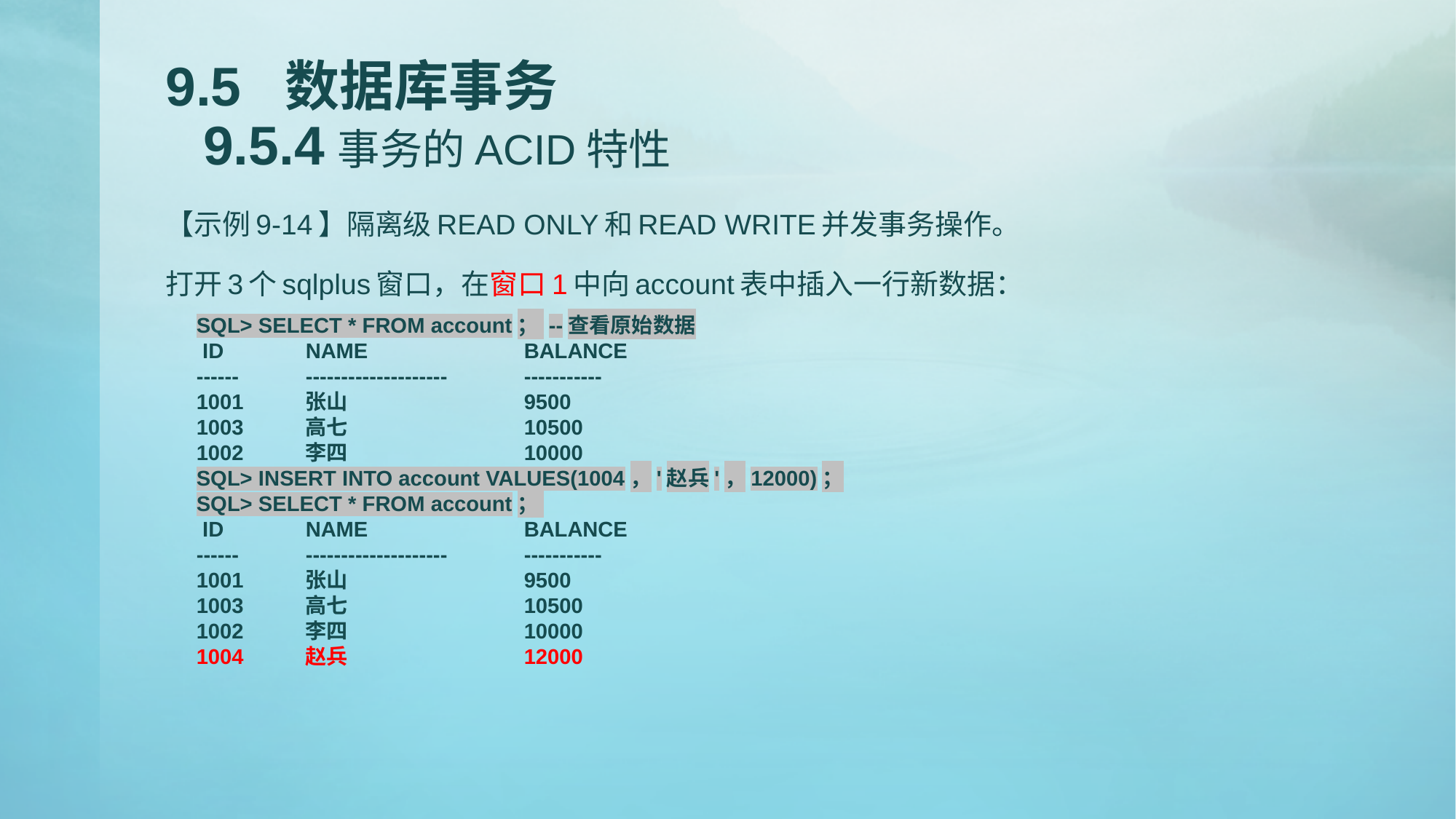

# 9.5  数据库事务 9.5.4事务的ACID特性
【示例9-14】隔离级READ ONLY和READ WRITE并发事务操作。
打开3个sqlplus窗口，在窗口1中向account表中插入一行新数据：
SQL> SELECT * FROM account； --查看原始数据
 ID	NAME		BALANCE
------	--------------------	-----------
1001	张山		9500
1003	高七		10500
1002	李四		10000
SQL> INSERT INTO account VALUES(1004，'赵兵'，12000)；
SQL> SELECT * FROM account；
 ID	NAME		BALANCE
------	--------------------	-----------
1001	张山		9500
1003	高七		10500
1002	李四		10000
1004	赵兵		12000